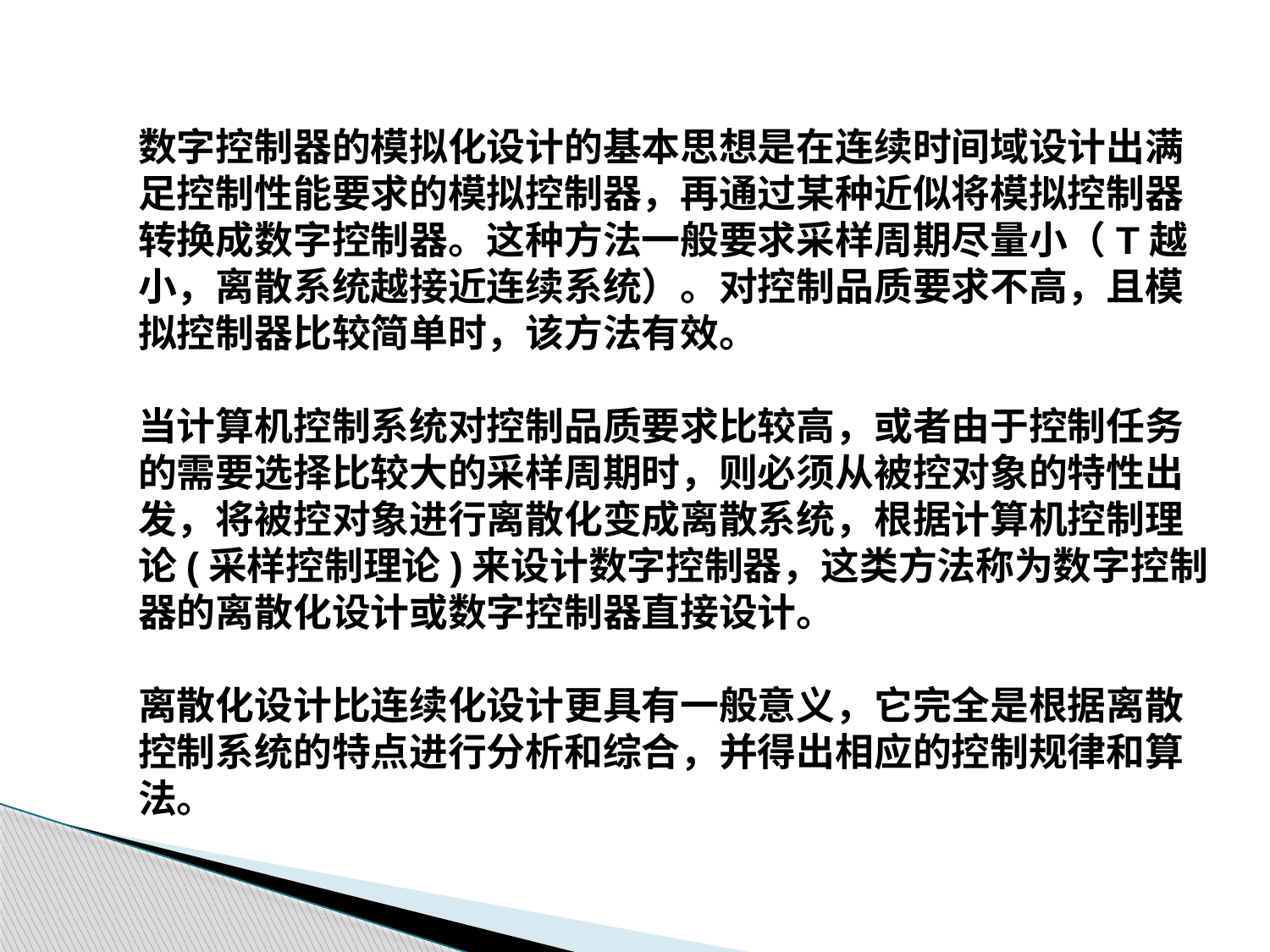

数字控制器的模拟化设计的基本思想是在连续时间域设计出满足控制性能要求的模拟控制器，再通过某种近似将模拟控制器转换成数字控制器。这种方法一般要求采样周期尽量小（T越小，离散系统越接近连续系统）。对控制品质要求不高，且模拟控制器比较简单时，该方法有效。

	当计算机控制系统对控制品质要求比较高，或者由于控制任务的需要选择比较大的采样周期时，则必须从被控对象的特性出发，将被控对象进行离散化变成离散系统，根据计算机控制理论(采样控制理论)来设计数字控制器，这类方法称为数字控制器的离散化设计或数字控制器直接设计。

	离散化设计比连续化设计更具有一般意义，它完全是根据离散控制系统的特点进行分析和综合，并得出相应的控制规律和算法。